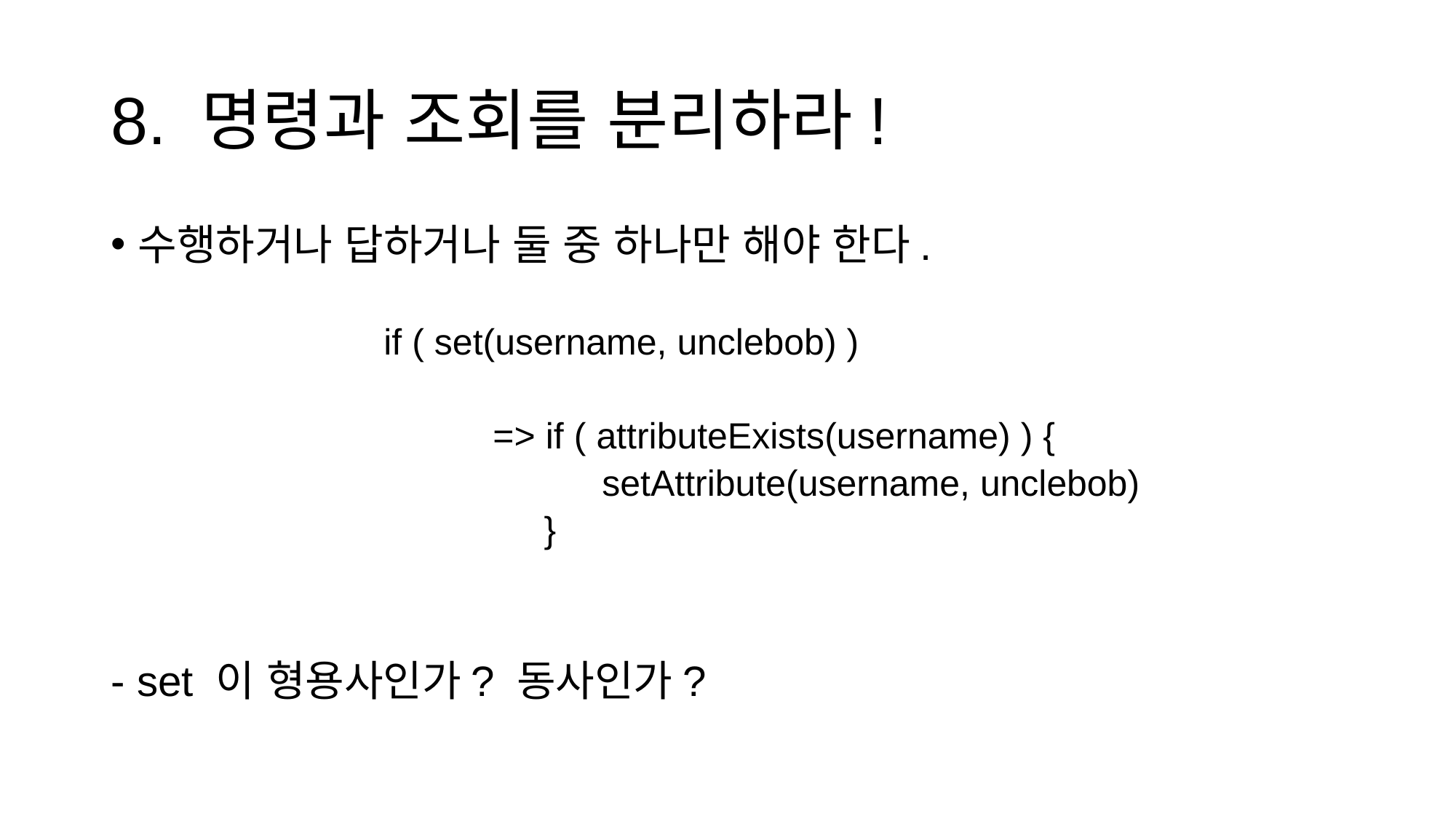

# 8. 명령과 조회를 분리하라!
수행하거나 답하거나 둘 중 하나만 해야 한다.

		if ( set(username, unclebob) )

			=> if ( attributeExists(username) ) {
				setAttribute(username, unclebob)
		     	     }

- set 이 형용사인가? 동사인가?